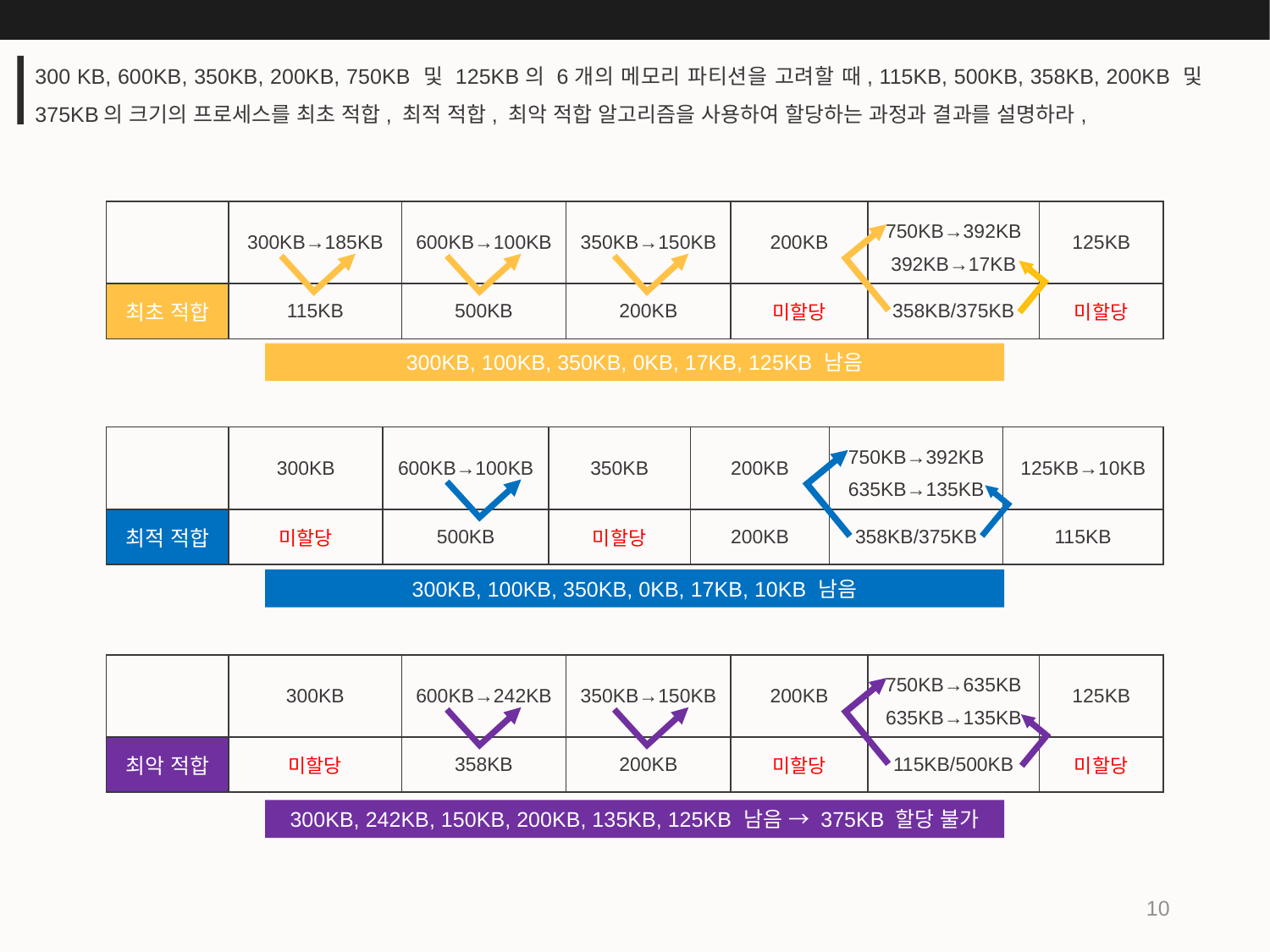

300 KB, 600KB, 350KB, 200KB, 750KB 및 125KB의 6개의 메모리 파티션을 고려할 때, 115KB, 500KB, 358KB, 200KB 및 375KB의 크기의 프로세스를 최초 적합, 최적 적합, 최악 적합 알고리즘을 사용하여 할당하는 과정과 결과를 설명하라,

|  | 300KB→185KB | 600KB→100KB | 350KB→150KB | 200KB | 750KB→392KB 392KB→17KB | 125KB |
| --- | --- | --- | --- | --- | --- | --- |
| 최초 적합 | 115KB | 500KB | 200KB | 미할당 | 358KB/375KB | 미할당 |

300KB, 100KB, 350KB, 0KB, 17KB, 125KB 남음
|  | 300KB | 600KB→100KB | 350KB | 200KB | 750KB→392KB 635KB→135KB | 125KB→10KB |
| --- | --- | --- | --- | --- | --- | --- |
| 최적 적합 | 미할당 | 500KB | 미할당 | 200KB | 358KB/375KB | 115KB |

300KB, 100KB, 350KB, 0KB, 17KB, 10KB 남음
|  | 300KB | 600KB→242KB | 350KB→150KB | 200KB | 750KB→635KB 635KB→135KB | 125KB |
| --- | --- | --- | --- | --- | --- | --- |
| 최악 적합 | 미할당 | 358KB | 200KB | 미할당 | 115KB/500KB | 미할당 |

300KB, 242KB, 150KB, 200KB, 135KB, 125KB 남음 → 375KB 할당 불가
10